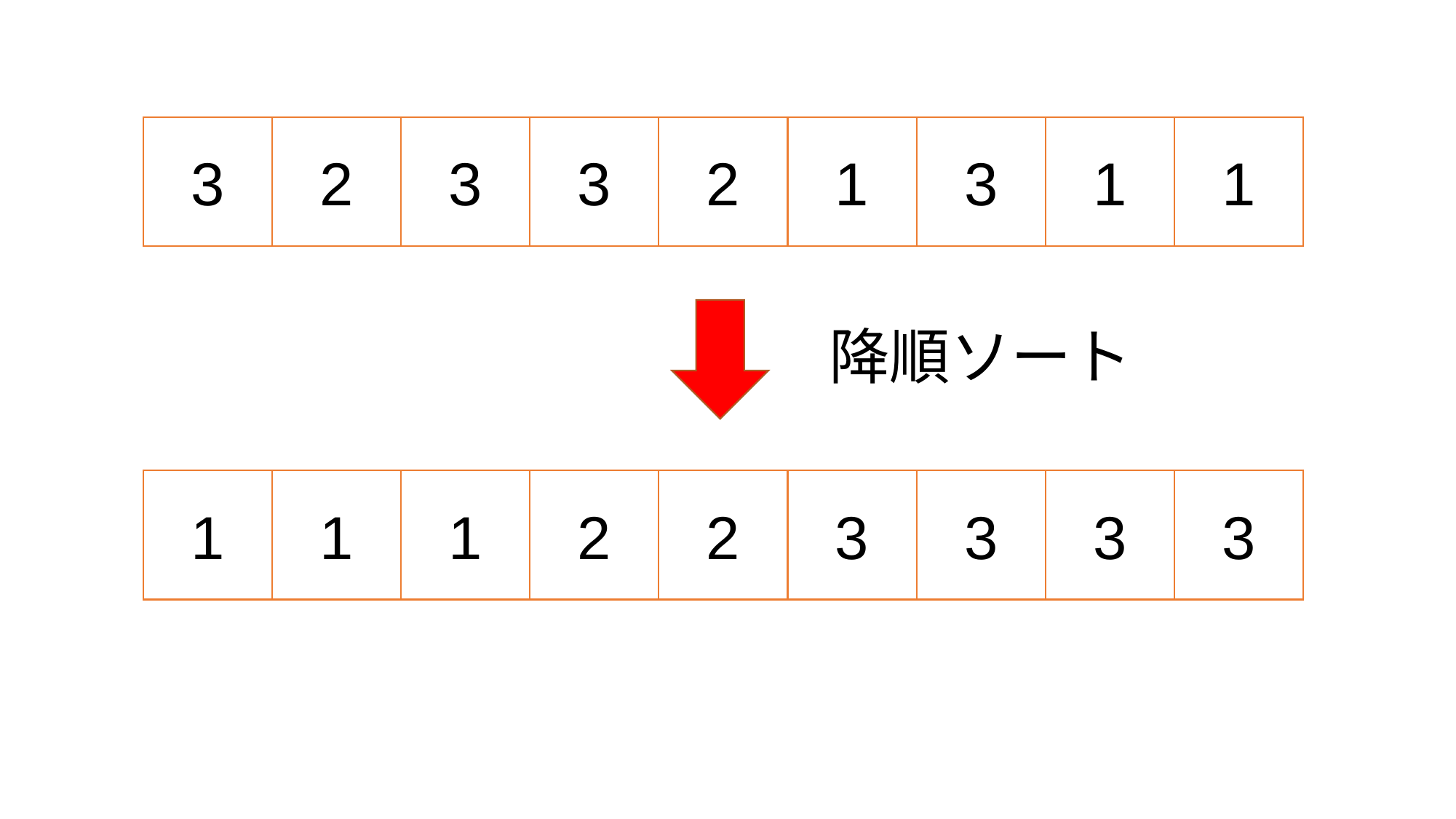

3
2
3
3
2
1
3
1
1

降順ソート
1
1
1
2
2
3
3
3
3